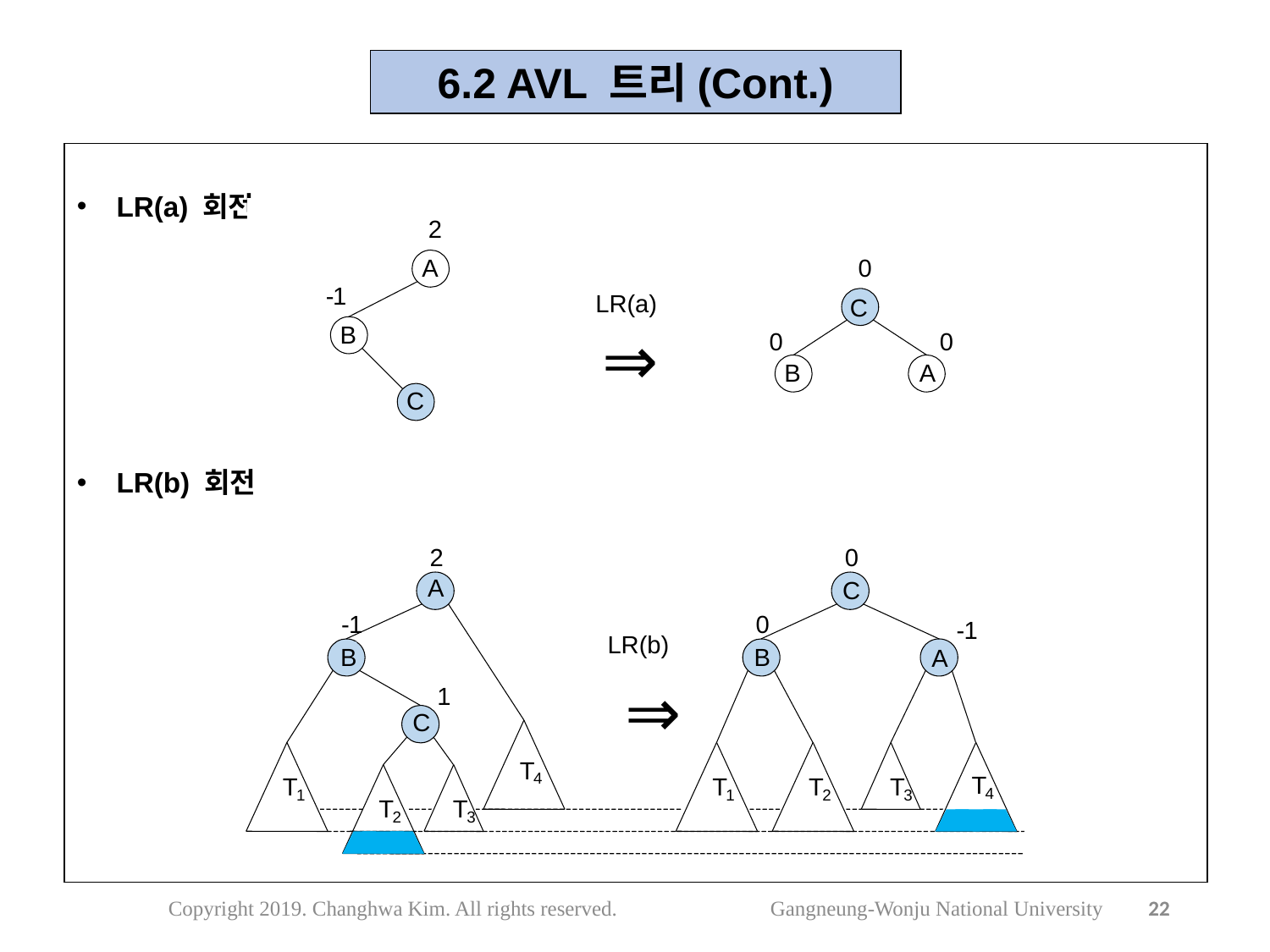

6.2 AVL 트리(Cont.)

LR(a) 회전

LR(b) 회전

2

A
0

C

-
1
LR(a)

B
0
0
⇒

B
A

C

2
0

A
C

-
1
0
-
1

LR(b)

B
B
A
⇒

1

C

T
3

T

T
2

T
3

4
T
T
T
T
4
1
1
2

Copyright 2019. Changhwa Kim. All rights reserved.                             Gangneung-Wonju National University
22
22